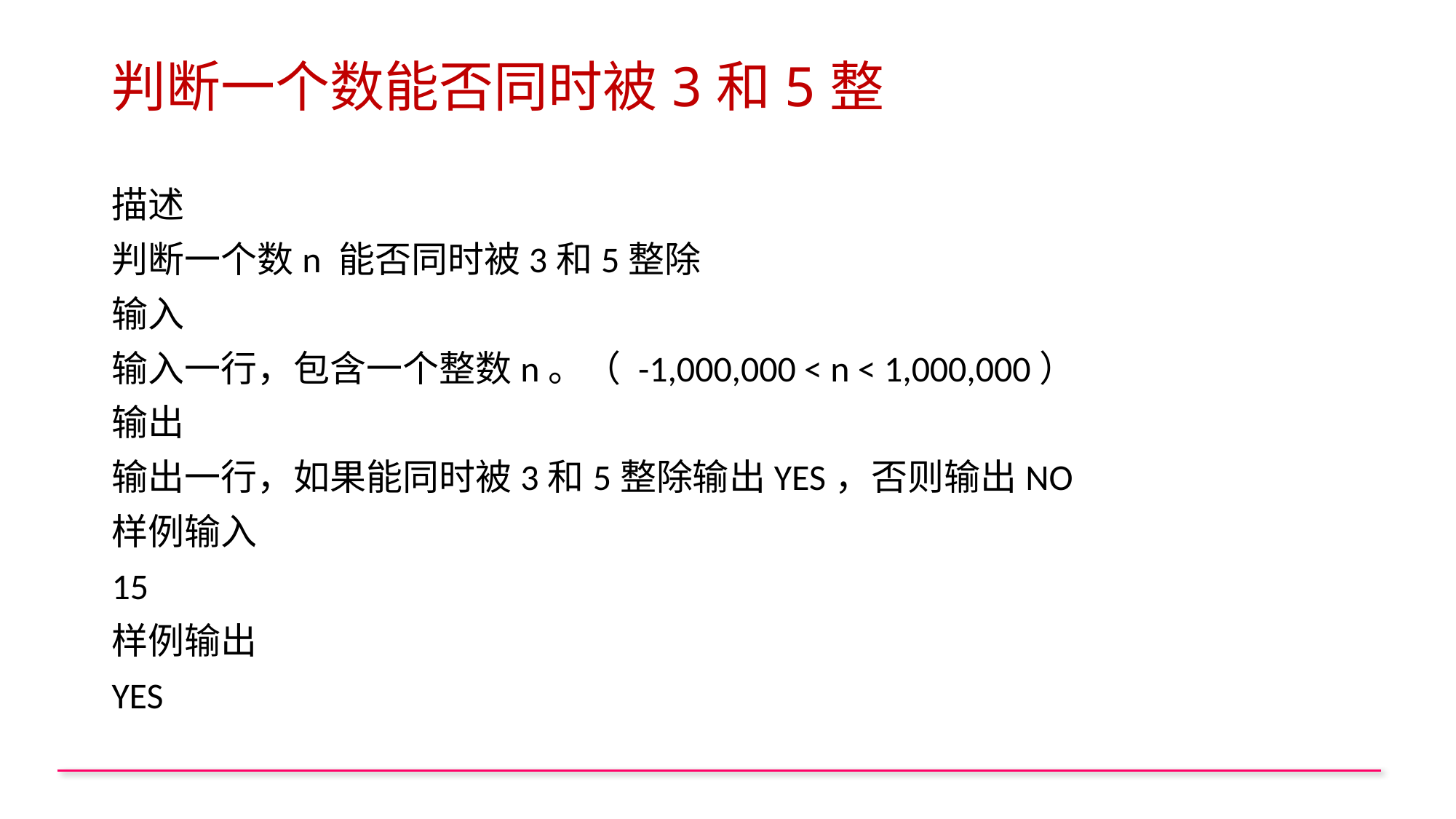

# 判断一个数能否同时被3和5整
描述
判断一个数n 能否同时被3和5整除
输入
输入一行，包含一个整数n。（ -1,000,000 < n < 1,000,000）
输出
输出一行，如果能同时被3和5整除输出YES，否则输出NO
样例输入
15
样例输出
YES